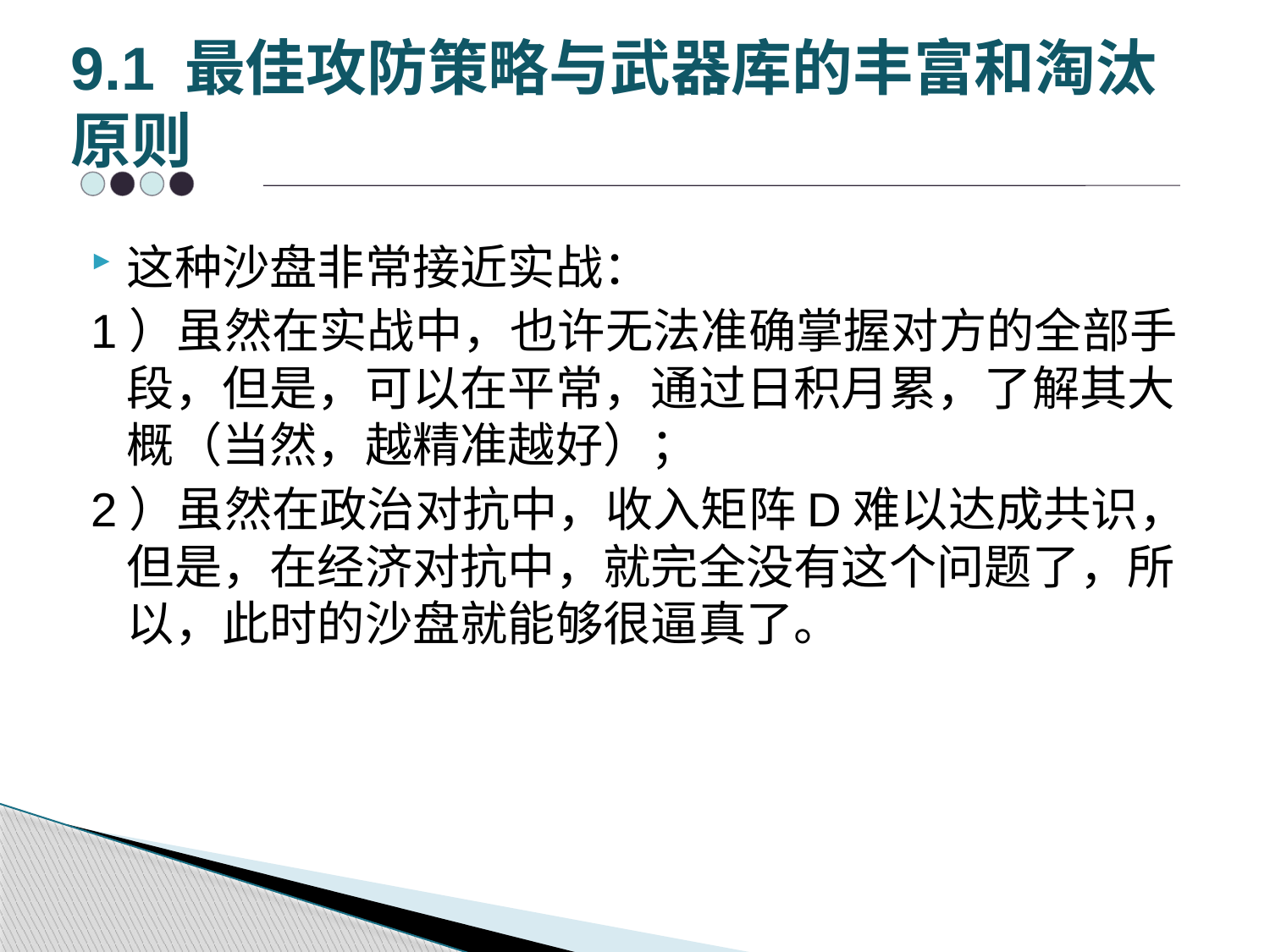

# 9.1 最佳攻防策略与武器库的丰富和淘汰原则

这种沙盘非常接近实战：
1）虽然在实战中，也许无法准确掌握对方的全部手段，但是，可以在平常，通过日积月累，了解其大概（当然，越精准越好）；
2）虽然在政治对抗中，收入矩阵D难以达成共识，但是，在经济对抗中，就完全没有这个问题了，所以，此时的沙盘就能够很逼真了。